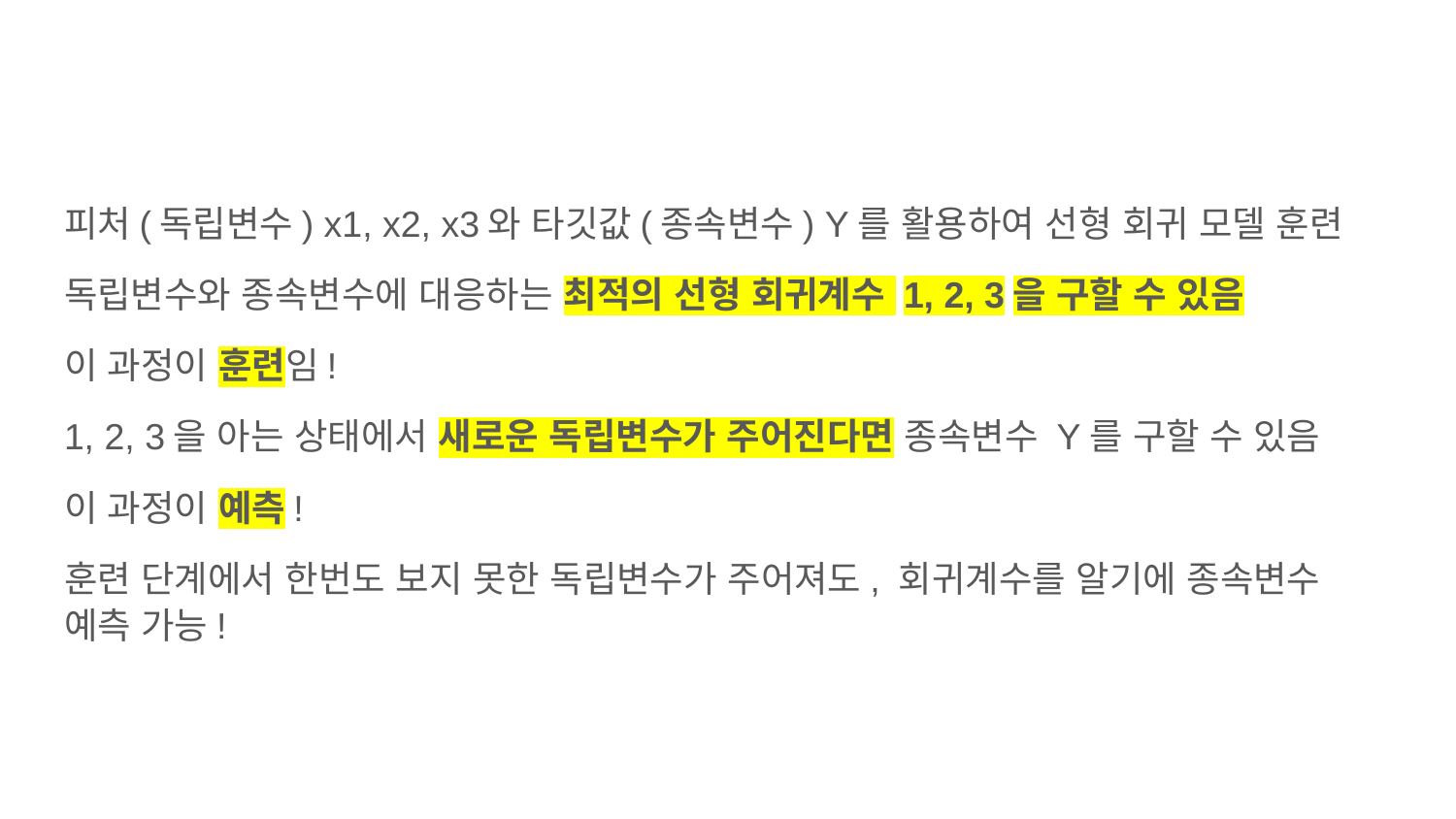

#
피처(독립변수) x1, x2, x3와 타깃값(종속변수) Y를 활용하여 선형 회귀 모델 훈련
독립변수와 종속변수에 대응하는 최적의 선형 회귀계수 1, 2, 3을 구할 수 있음
이 과정이 훈련임!
1, 2, 3을 아는 상태에서 새로운 독립변수가 주어진다면 종속변수 Y를 구할 수 있음
이 과정이 예측!
훈련 단계에서 한번도 보지 못한 독립변수가 주어져도, 회귀계수를 알기에 종속변수 예측 가능!